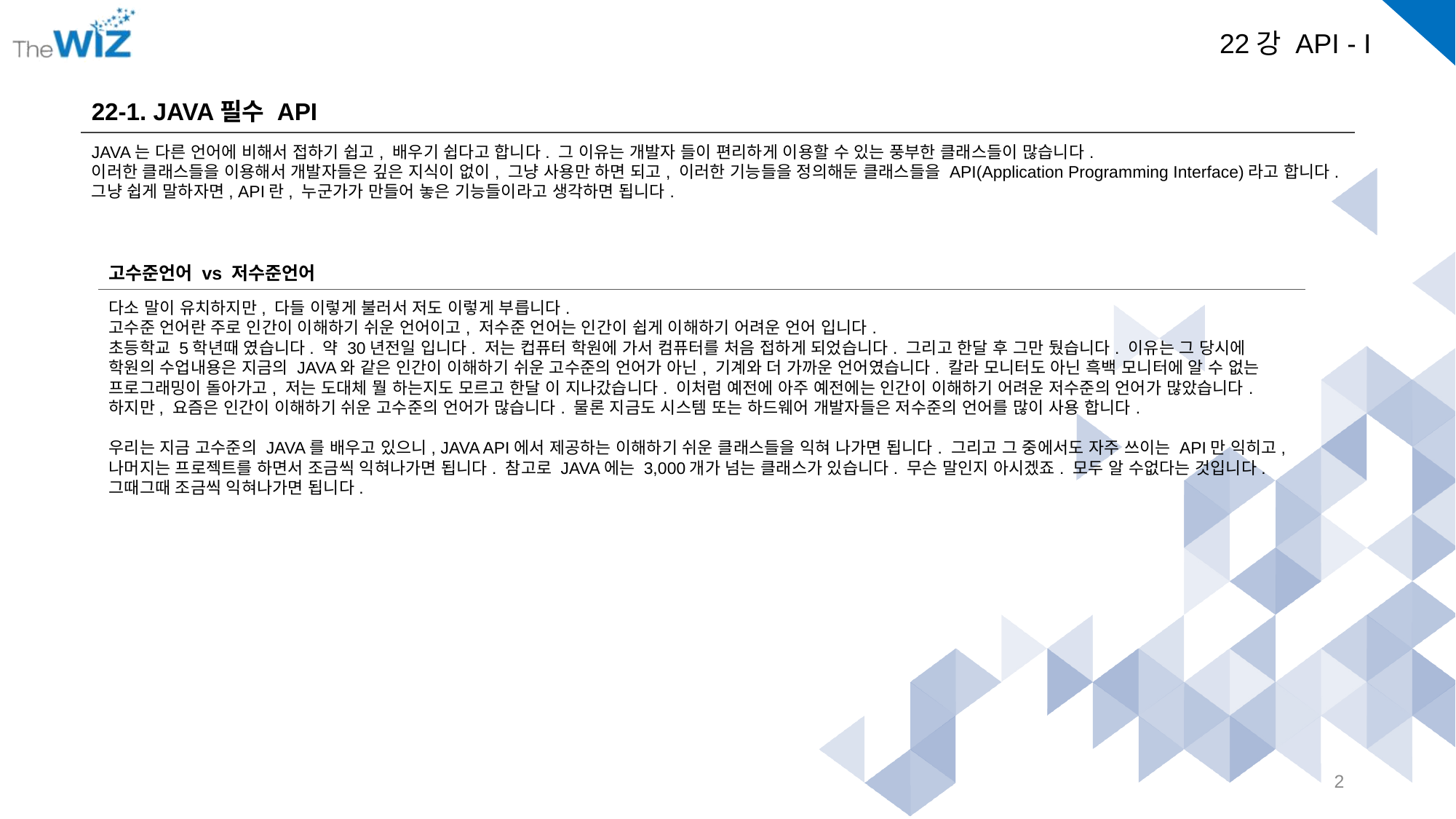

22-1. JAVA필수 API
JAVA는 다른 언어에 비해서 접하기 쉽고, 배우기 쉽다고 합니다. 그 이유는 개발자 들이 편리하게 이용할 수 있는 풍부한 클래스들이 많습니다.
이러한 클래스들을 이용해서 개발자들은 깊은 지식이 없이, 그냥 사용만 하면 되고, 이러한 기능들을 정의해둔 클래스들을 API(Application Programming Interface)라고 합니다. 그냥 쉽게 말하자면, API란, 누군가가 만들어 놓은 기능들이라고 생각하면 됩니다.
고수준언어 vs 저수준언어
다소 말이 유치하지만, 다들 이렇게 불러서 저도 이렇게 부릅니다.
고수준 언어란 주로 인간이 이해하기 쉬운 언어이고, 저수준 언어는 인간이 쉽게 이해하기 어려운 언어 입니다.
초등학교 5학년때 였습니다. 약 30년전일 입니다. 저는 컵퓨터 학원에 가서 컴퓨터를 처음 접하게 되었습니다. 그리고 한달 후 그만 뒀습니다. 이유는 그 당시에 학원의 수업내용은 지금의 JAVA와 같은 인간이 이해하기 쉬운 고수준의 언어가 아닌, 기계와 더 가까운 언어였습니다. 칼라 모니터도 아닌 흑백 모니터에 알 수 없는 프로그래밍이 돌아가고, 저는 도대체 뭘 하는지도 모르고 한달 이 지나갔습니다. 이처럼 예전에 아주 예전에는 인간이 이해하기 어려운 저수준의 언어가 많았습니다.
하지만, 요즘은 인간이 이해하기 쉬운 고수준의 언어가 많습니다. 물론 지금도 시스템 또는 하드웨어 개발자들은 저수준의 언어를 많이 사용 합니다.

우리는 지금 고수준의 JAVA를 배우고 있으니, JAVA API에서 제공하는 이해하기 쉬운 클래스들을 익혀 나가면 됩니다. 그리고 그 중에서도 자주 쓰이는 API만 익히고, 나머지는 프로젝트를 하면서 조금씩 익혀나가면 됩니다. 참고로 JAVA에는 3,000개가 넘는 클래스가 있습니다. 무슨 말인지 아시겠죠. 모두 알 수없다는 것입니다.
그때그때 조금씩 익혀나가면 됩니다.
2